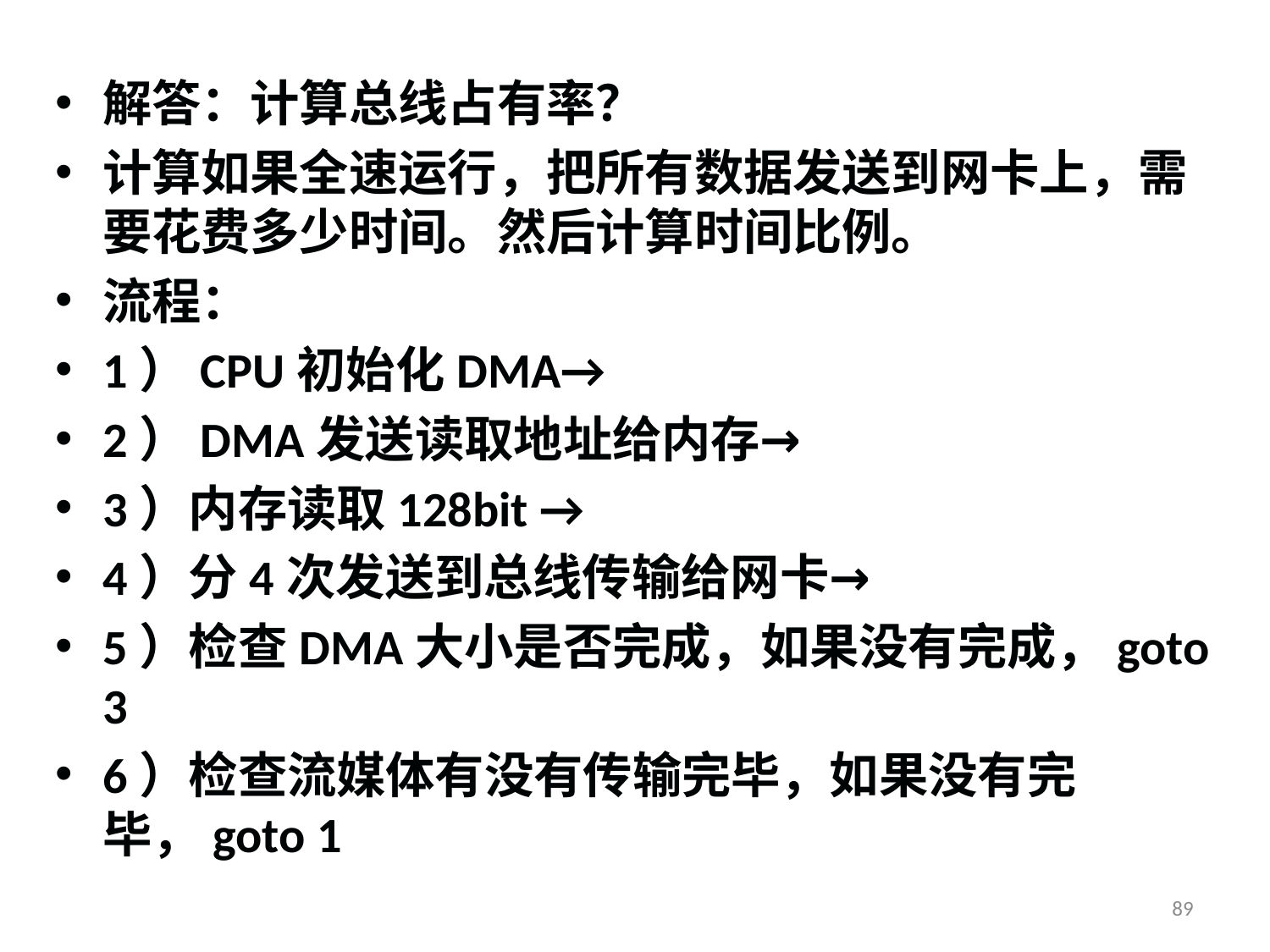

解答：计算总线占有率？
计算如果全速运行，把所有数据发送到网卡上，需要花费多少时间。然后计算时间比例。
流程：
1）CPU初始化DMA→
2）DMA发送读取地址给内存→
3）内存读取128bit →
4）分4次发送到总线传输给网卡→
5）检查DMA大小是否完成，如果没有完成，goto 3
6）检查流媒体有没有传输完毕，如果没有完毕，goto 1
89